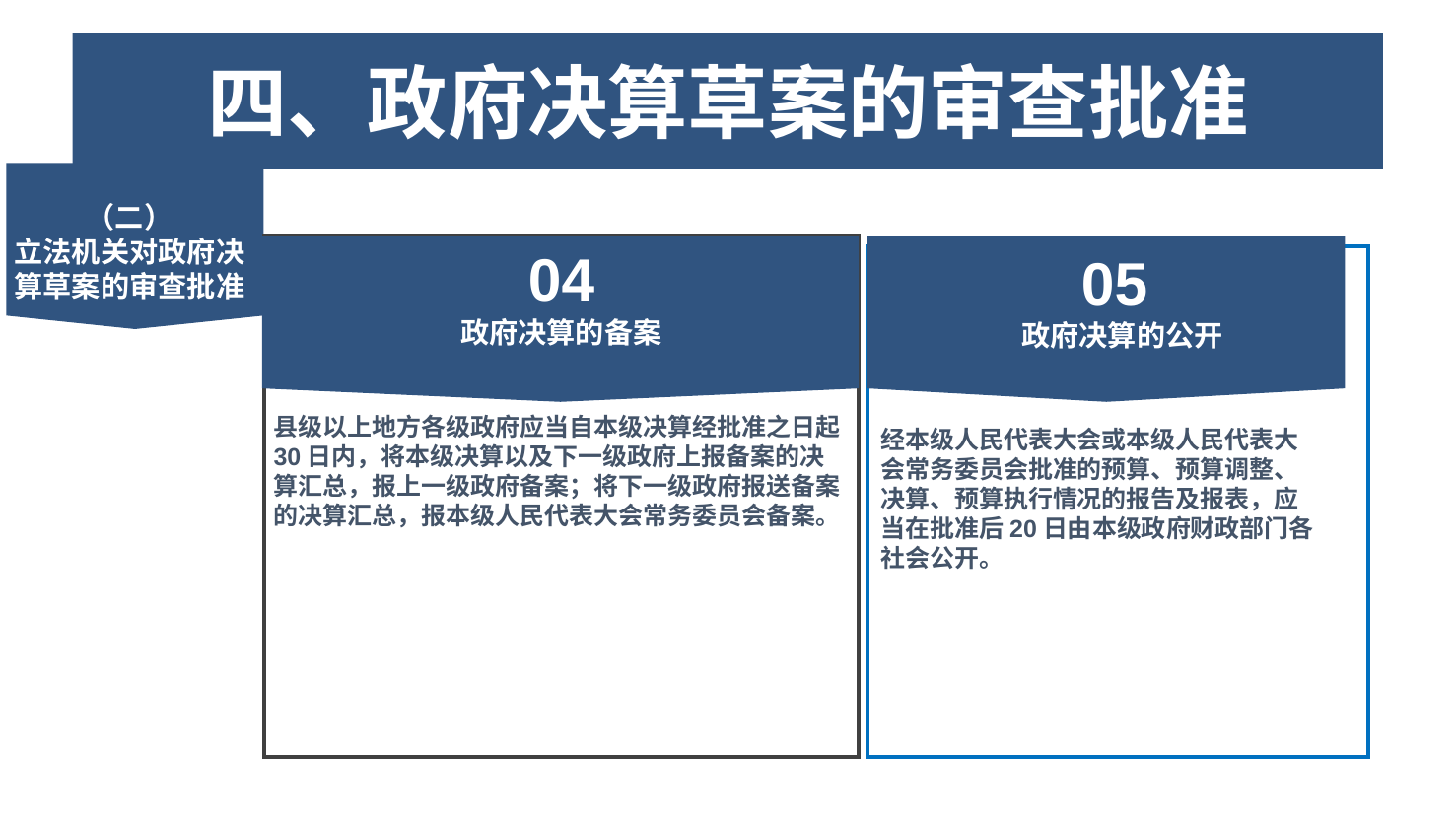

单击添加标题

四、政府决算草案的审查批准

（二）
立法机关对政府决算草案的审查批准
（三）作用

04
05

政府决算的备案
政府决算的公开
县级以上地方各级政府应当自本级决算经批准之日起30日内，将本级决算以及下一级政府上报备案的决算汇总，报上一级政府备案；将下一级政府报送备案的决算汇总，报本级人民代表大会常务委员会备案。
经本级人民代表大会或本级人民代表大会常务委员会批准的预算、预算调整、决算、预算执行情况的报告及报表，应当在批准后20日由本级政府财政部门各社会公开。